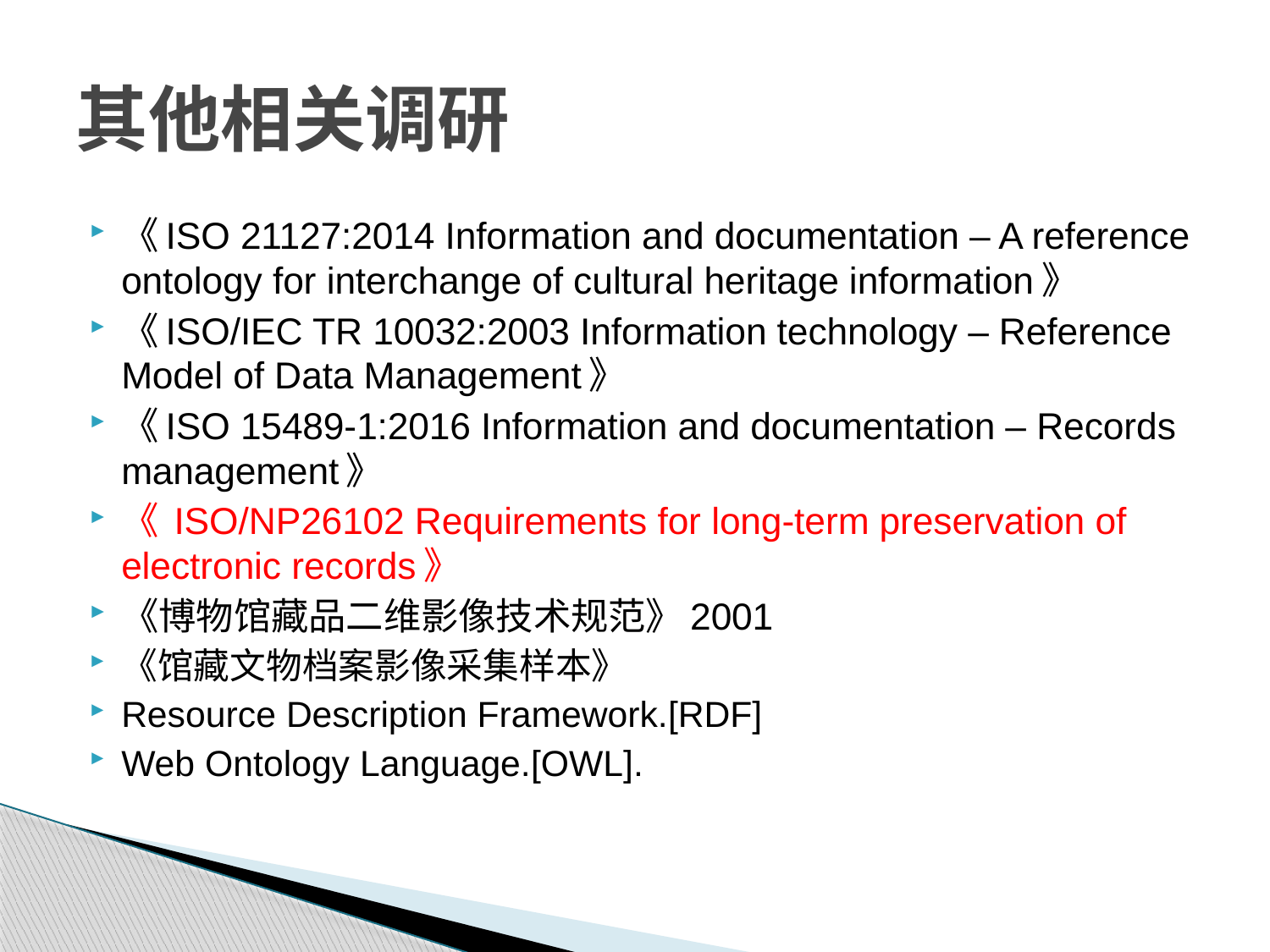

# 其他相关调研
《ISO 21127:2014 Information and documentation – A reference ontology for interchange of cultural heritage information》
《ISO/IEC TR 10032:2003 Information technology – Reference Model of Data Management》
《ISO 15489-1:2016 Information and documentation – Records management》
《 ISO/NP26102 Requirements for long-term preservation of electronic records》
《博物馆藏品二维影像技术规范》2001
《馆藏文物档案影像采集样本》
Resource Description Framework.[RDF]
Web Ontology Language.[OWL].